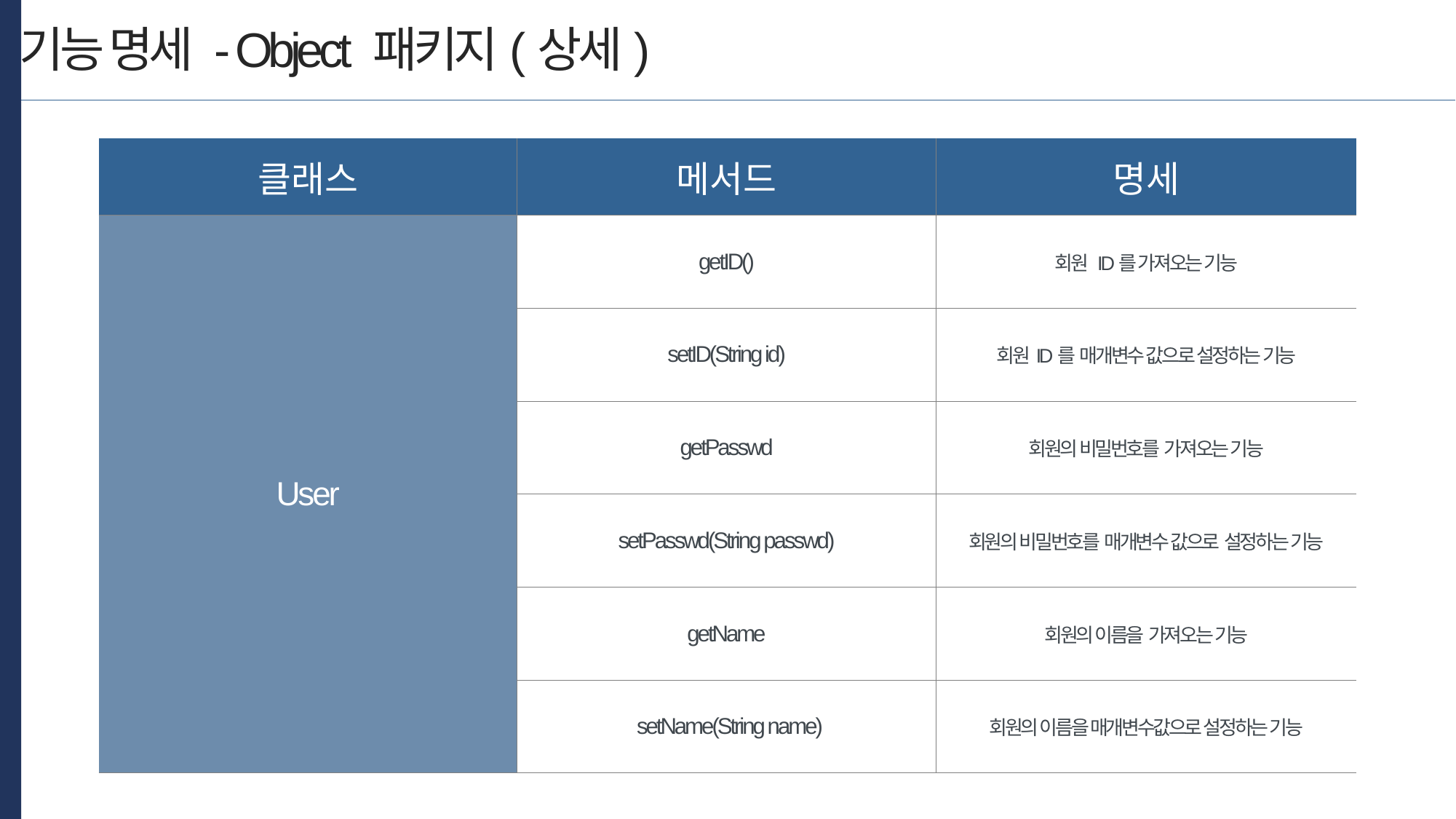

기능 명세 - Object 패키지(상세)
| 클래스 | 메서드 | 명세 |
| --- | --- | --- |
| User | getID() | 회원 ID를 가져오는 기능 |
|  | setID(String id) | 회원ID를 매개변수 값으로 설정하는 기능 |
|  | getPasswd | 회원의 비밀번호를 가져오는 기능 |
|  | setPasswd(String passwd) | 회원의 비밀번호를 매개변수 값으로 설정하는 기능 |
|  | getName | 회원의 이름을 가져오는 기능 |
|  | setName(String name) | 회원의 이름을 매개변수값으로 설정하는 기능 |